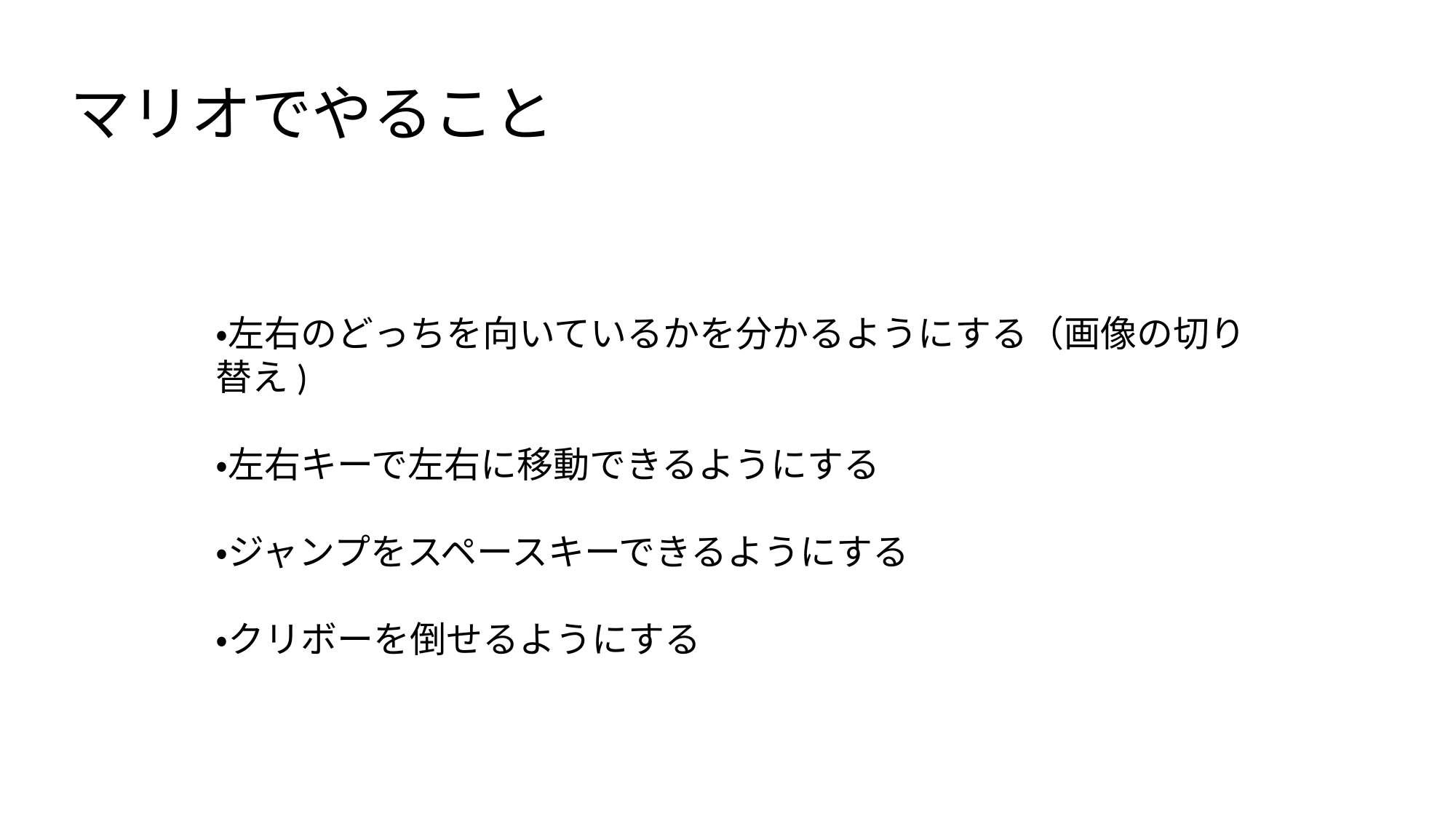

マリオでやること
・左右のどっちを向いているかを分かるようにする（画像の切り替え)

・左右キーで左右に移動できるようにする

・ジャンプをスペースキーできるようにする

・クリボーを倒せるようにする